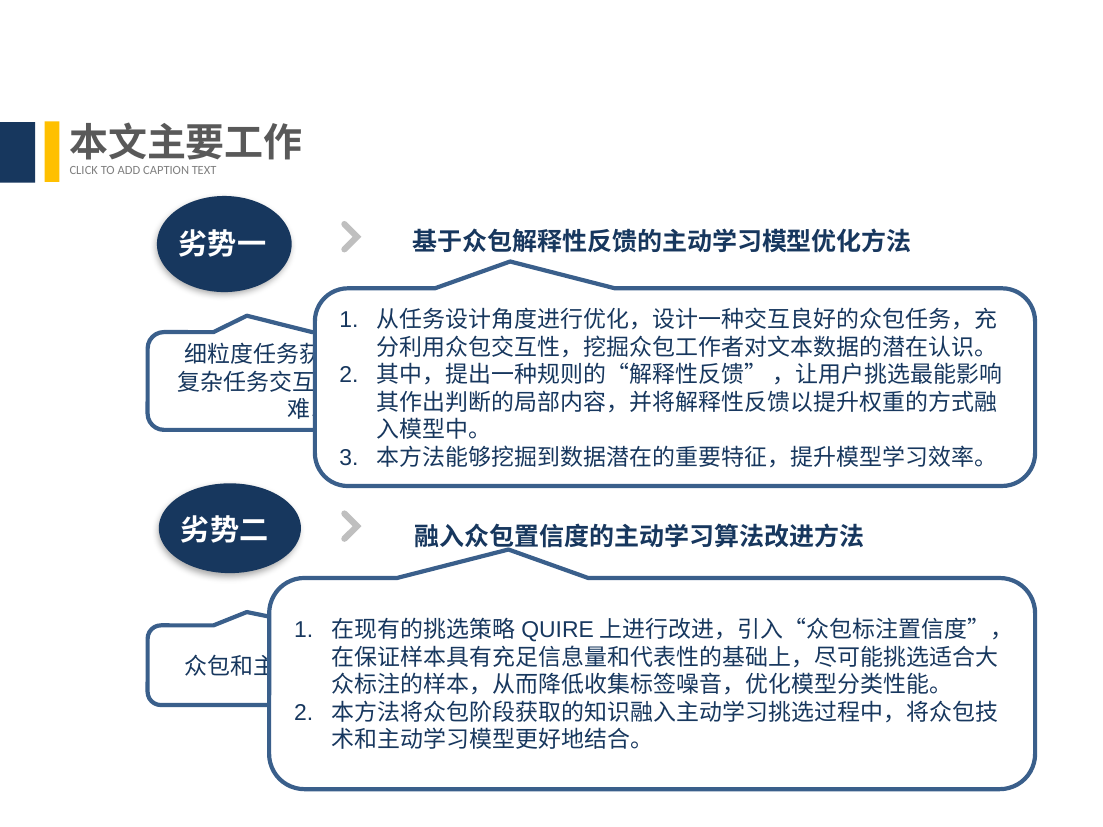

本文主要工作

CLICK TO ADD CAPTION TEXT

劣势一

基于众包解释性反馈的主动学习模型优化方法

从任务设计角度进行优化，设计一种交互良好的众包任务，充分利用众包交互性，挖掘众包工作者对文本数据的潜在认识。
其中，提出一种规则的“解释性反馈” ，让用户挑选最能影响其作出判断的局部内容，并将解释性反馈以提升权重的方式融入模型中。
本方法能够挖掘到数据潜在的重要特征，提升模型学习效率。
细粒度任务获取到的信息太少；
 复杂任务交互差、获取到的信息又难以处理。

劣势二
融入众包置信度的主动学习算法改进方法

在现有的挑选策略QUIRE上进行改进，引入“众包标注置信度”，在保证样本具有充足信息量和代表性的基础上，尽可能挑选适合大众标注的样本，从而降低收集标签噪音，优化模型分类性能。
本方法将众包阶段获取的知识融入主动学习挑选过程中，将众包技术和主动学习模型更好地结合。
众包和主动学习分开进行优化。